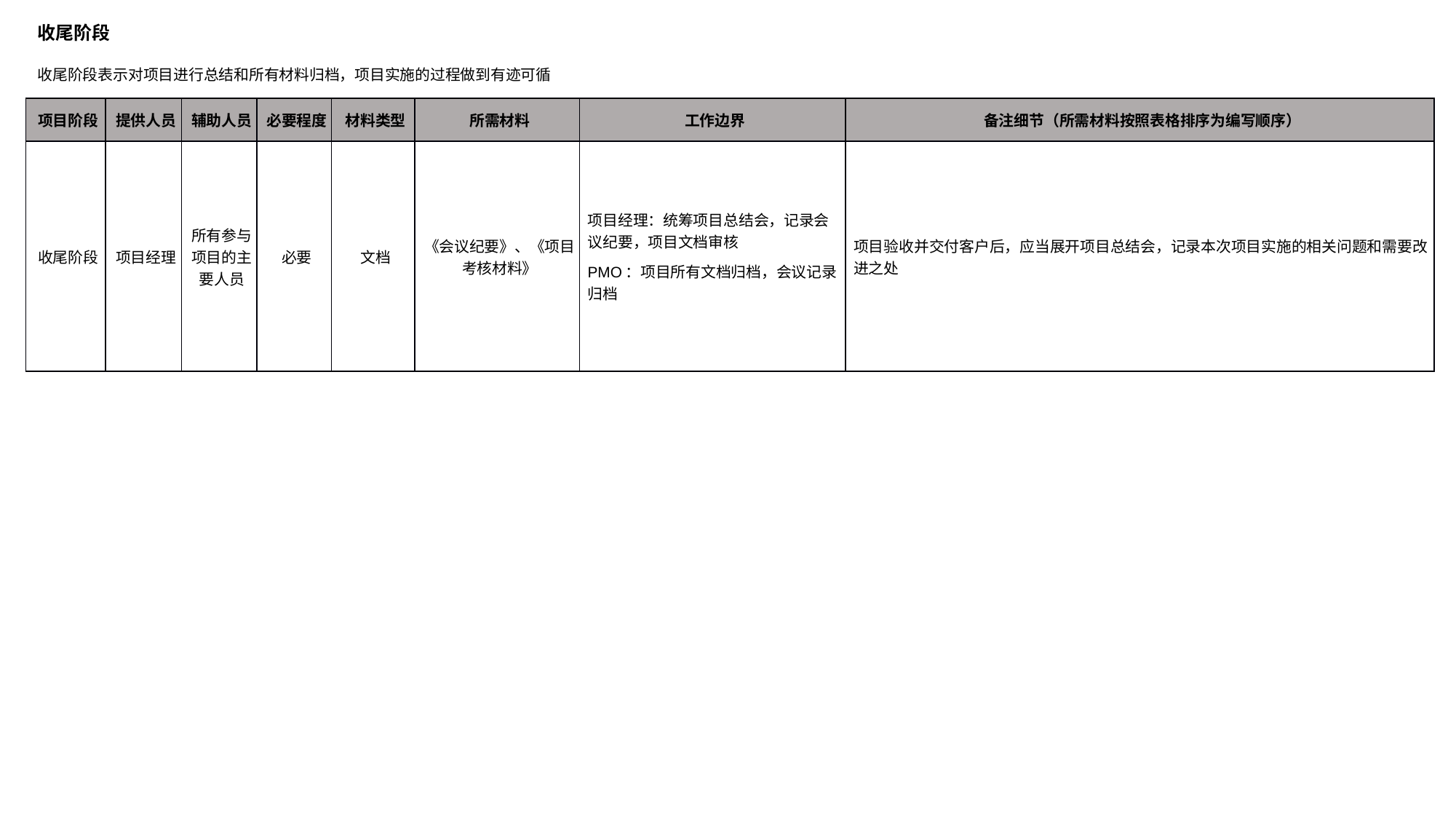

收尾阶段

收尾阶段表示对项目进行总结和所有材料归档，项目实施的过程做到有迹可循
| 项目阶段 | 提供人员 | 辅助人员 | 必要程度 | 材料类型 | 所需材料 | 工作边界 | 备注细节（所需材料按照表格排序为编写顺序） |
| --- | --- | --- | --- | --- | --- | --- | --- |
| 收尾阶段 | 项目经理 | 所有参与项目的主要人员 | 必要 | 文档 | 《会议纪要》、《项目考核材料》 | 项目经理：统筹项目总结会，记录会议纪要，项目文档审核 PMO：项目所有文档归档，会议记录归档 | 项目验收并交付客户后，应当展开项目总结会，记录本次项目实施的相关问题和需要改进之处 |